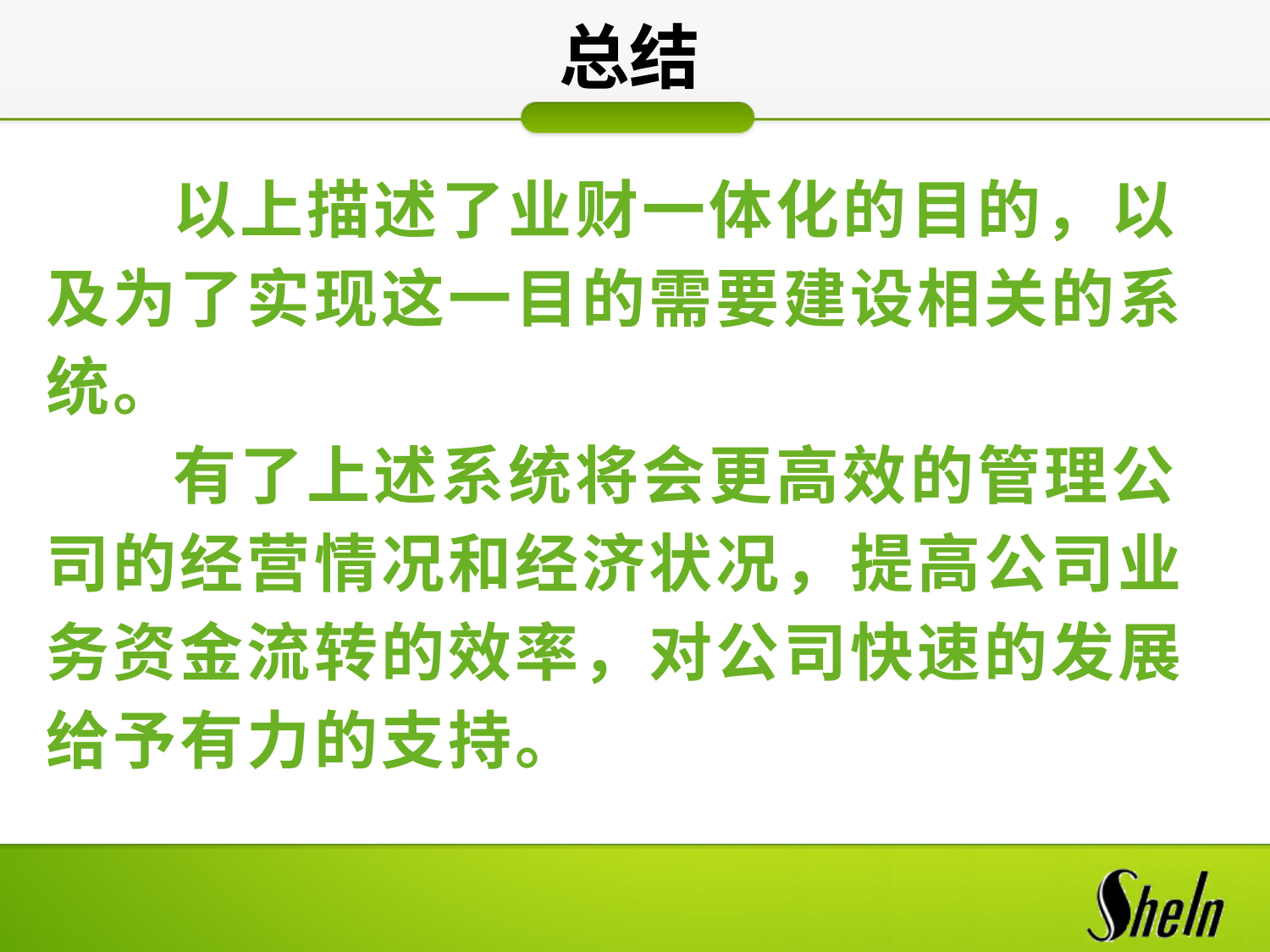

总结
 	以上描述了业财一体化的目的，以及为了实现这一目的需要建设相关的系统。
	有了上述系统将会更高效的管理公司的经营情况和经济状况，提高公司业务资金流转的效率，对公司快速的发展给予有力的支持。